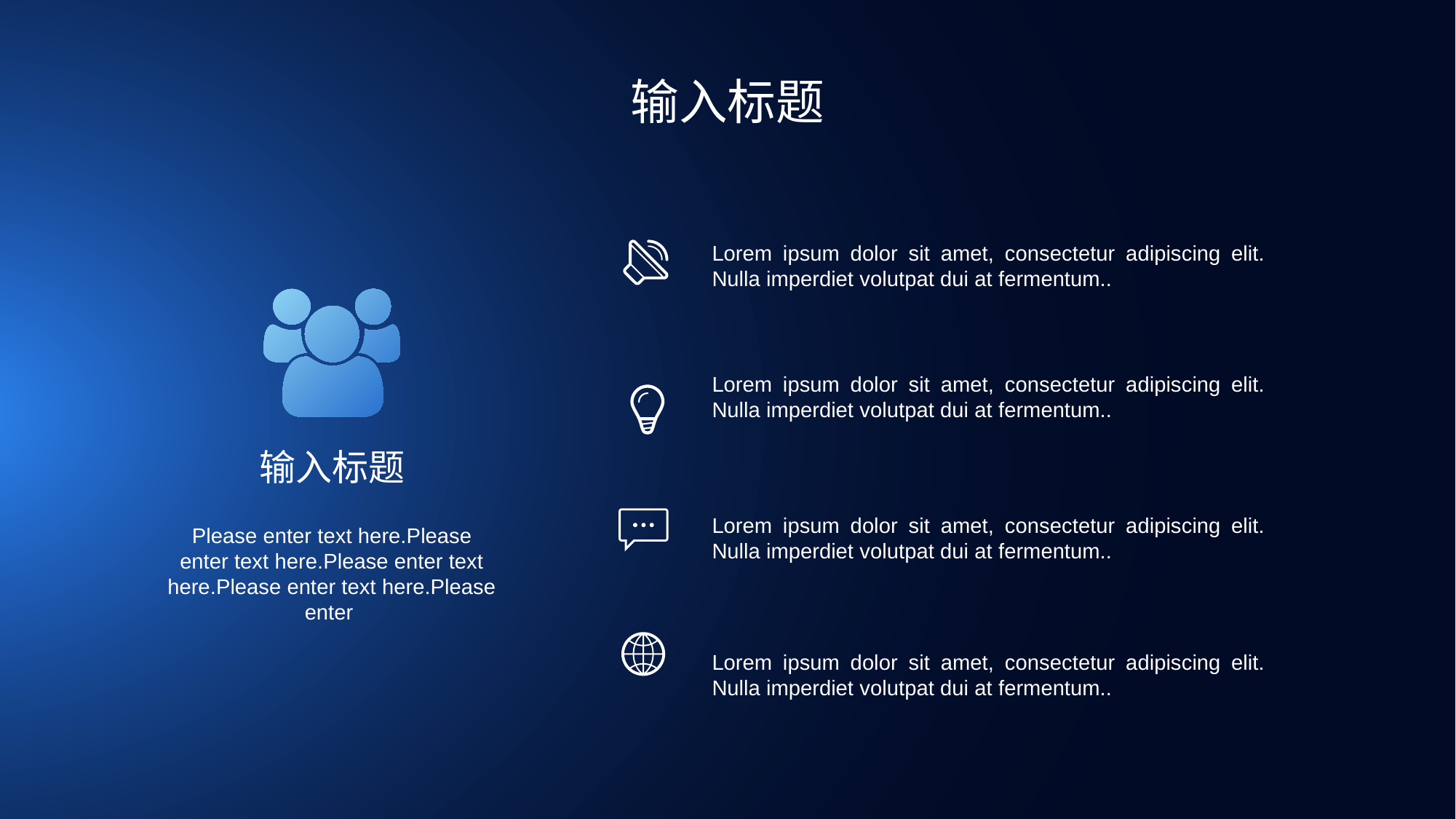

输入标题
Lorem ipsum dolor sit amet, consectetur adipiscing elit. Nulla imperdiet volutpat dui at fermentum..

Lorem ipsum dolor sit amet, consectetur adipiscing elit. Nulla imperdiet volutpat dui at fermentum..

输入标题
Lorem ipsum dolor sit amet, consectetur adipiscing elit. Nulla imperdiet volutpat dui at fermentum..

Please enter text here.Please enter text here.Please enter text here.Please enter text here.Please enter

Lorem ipsum dolor sit amet, consectetur adipiscing elit. Nulla imperdiet volutpat dui at fermentum..